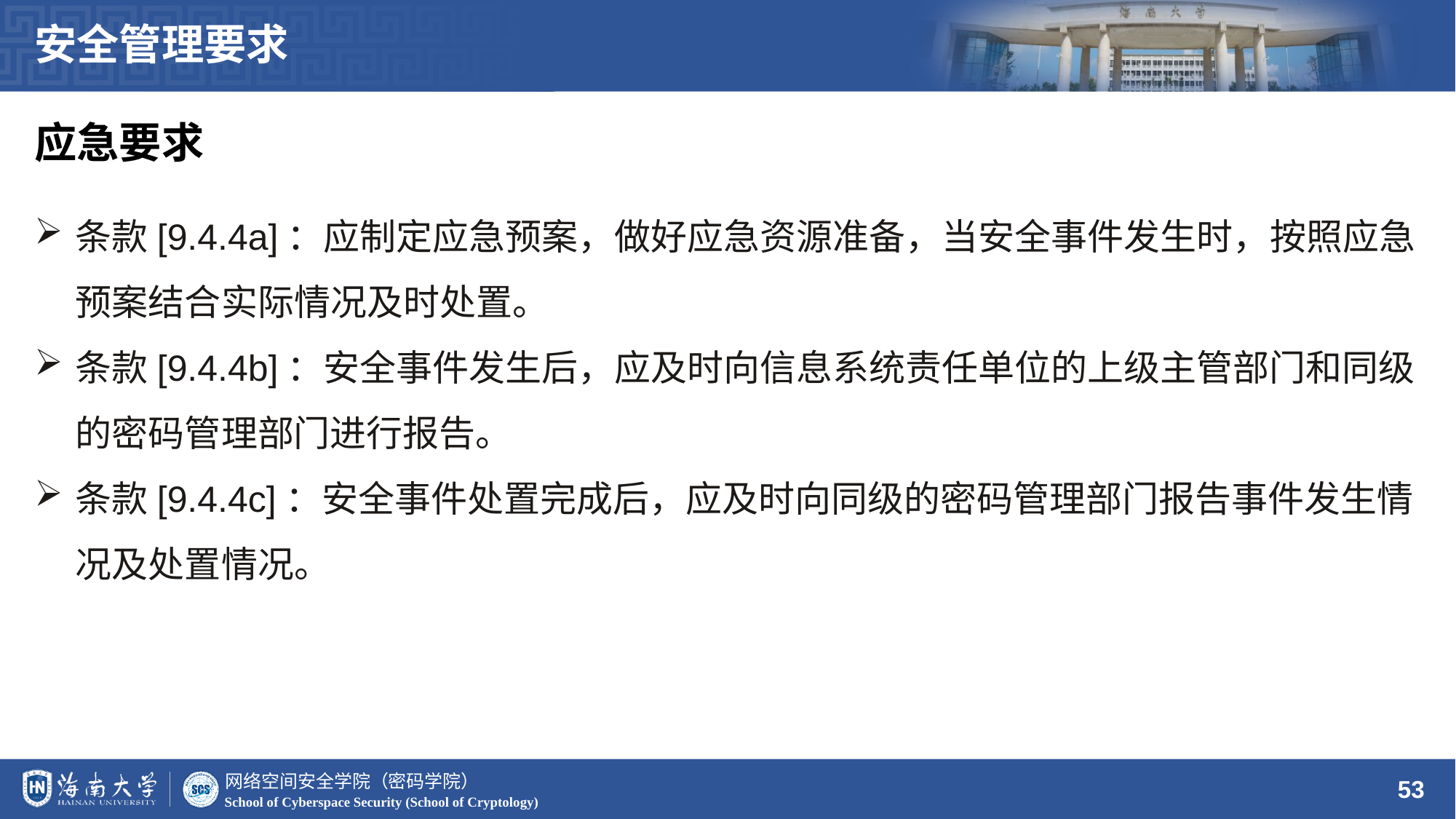

安全管理要求
应急要求
条款[9.4.4a]：应制定应急预案，做好应急资源准备，当安全事件发生时，按照应急预案结合实际情况及时处置。
条款[9.4.4b]：安全事件发生后，应及时向信息系统责任单位的上级主管部门和同级的密码管理部门进行报告。
条款[9.4.4c]：安全事件处置完成后，应及时向同级的密码管理部门报告事件发生情况及处置情况。
53